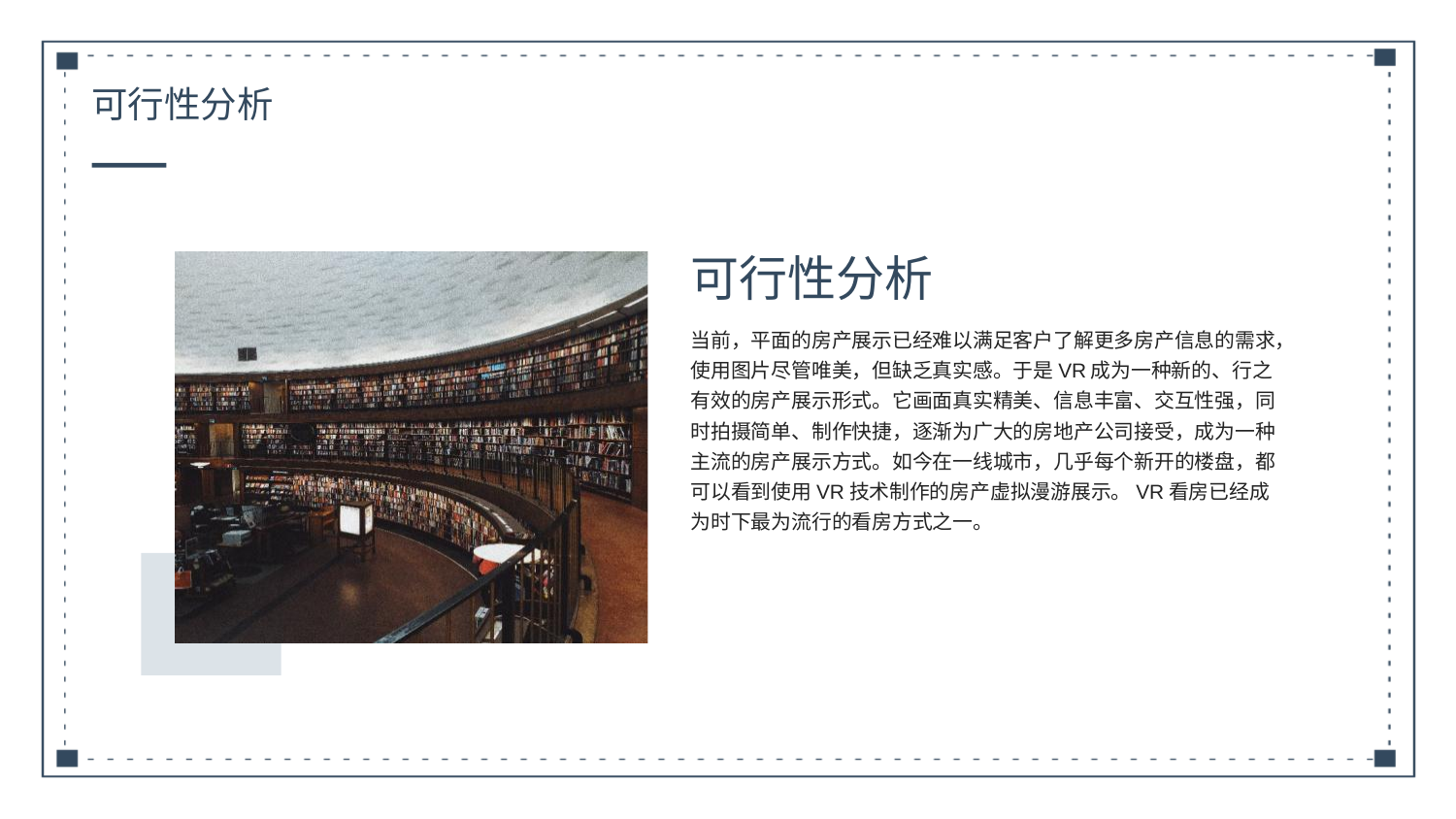

可行性分析
可行性分析

当前，平面的房产展示已经难以满足客户了解更多房产信息的需求，使用图片尽管唯美，但缺乏真实感。于是VR成为一种新的、行之有效的房产展示形式。它画面真实精美、信息丰富、交互性强，同时拍摄简单、制作快捷，逐渐为广大的房地产公司接受，成为一种主流的房产展示方式。如今在一线城市，几乎每个新开的楼盘，都可以看到使用VR技术制作的房产虚拟漫游展示。VR看房已经成为时下最为流行的看房方式之一。